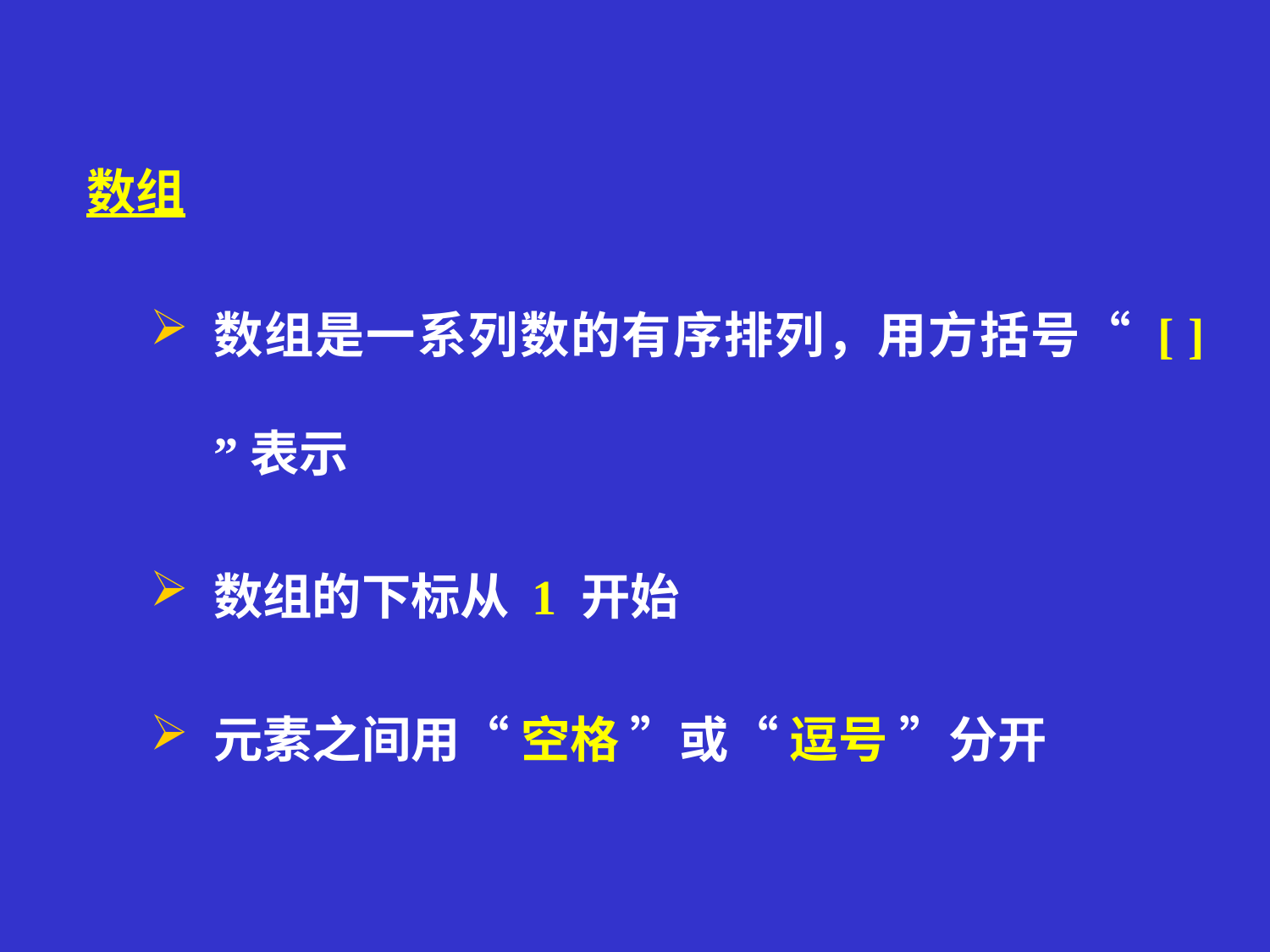

数组
数组是一系列数的有序排列，用方括号“ [ ] ”表示
数组的下标从 1 开始
元素之间用“ 空格 ”或“ 逗号 ”分开